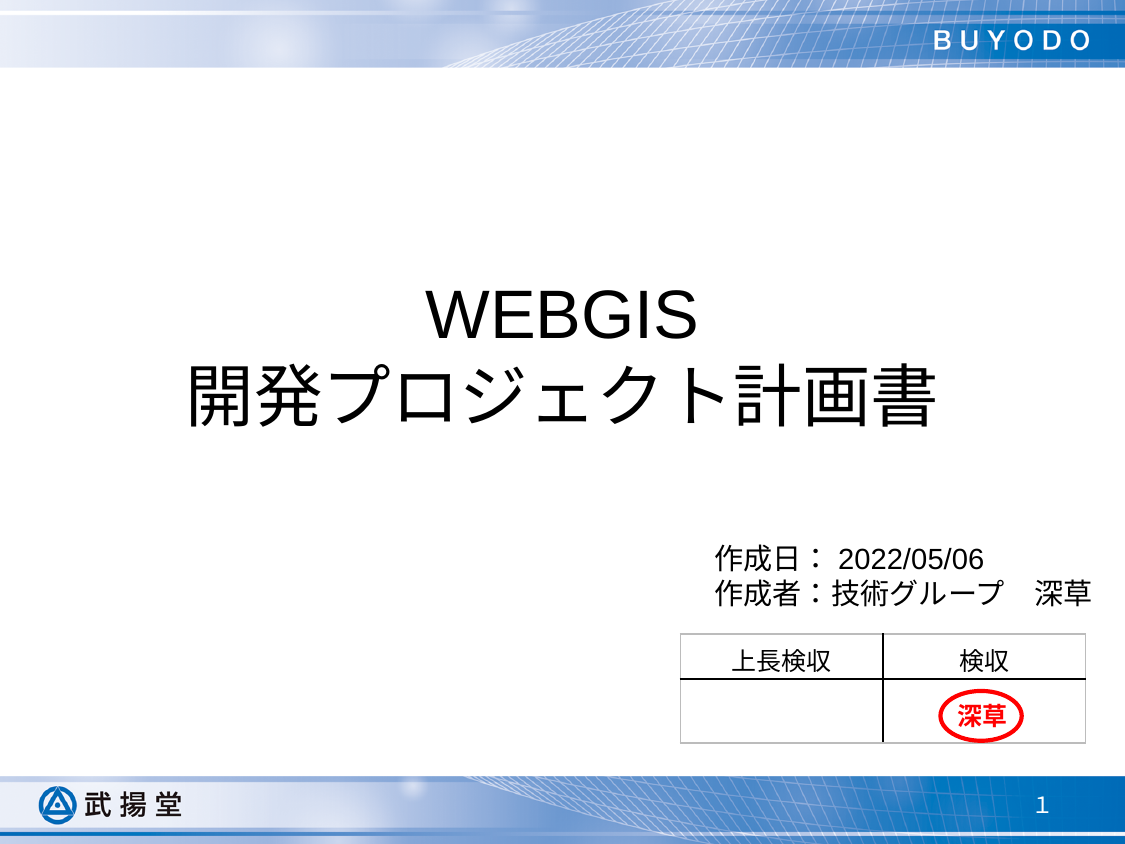

# WEBGIS 開発プロジェクト計画書
作成日：2022/05/06
作成者：技術グループ　深草
| 上長検収 | 検収 |
| --- | --- |
|  |  |

深草
１